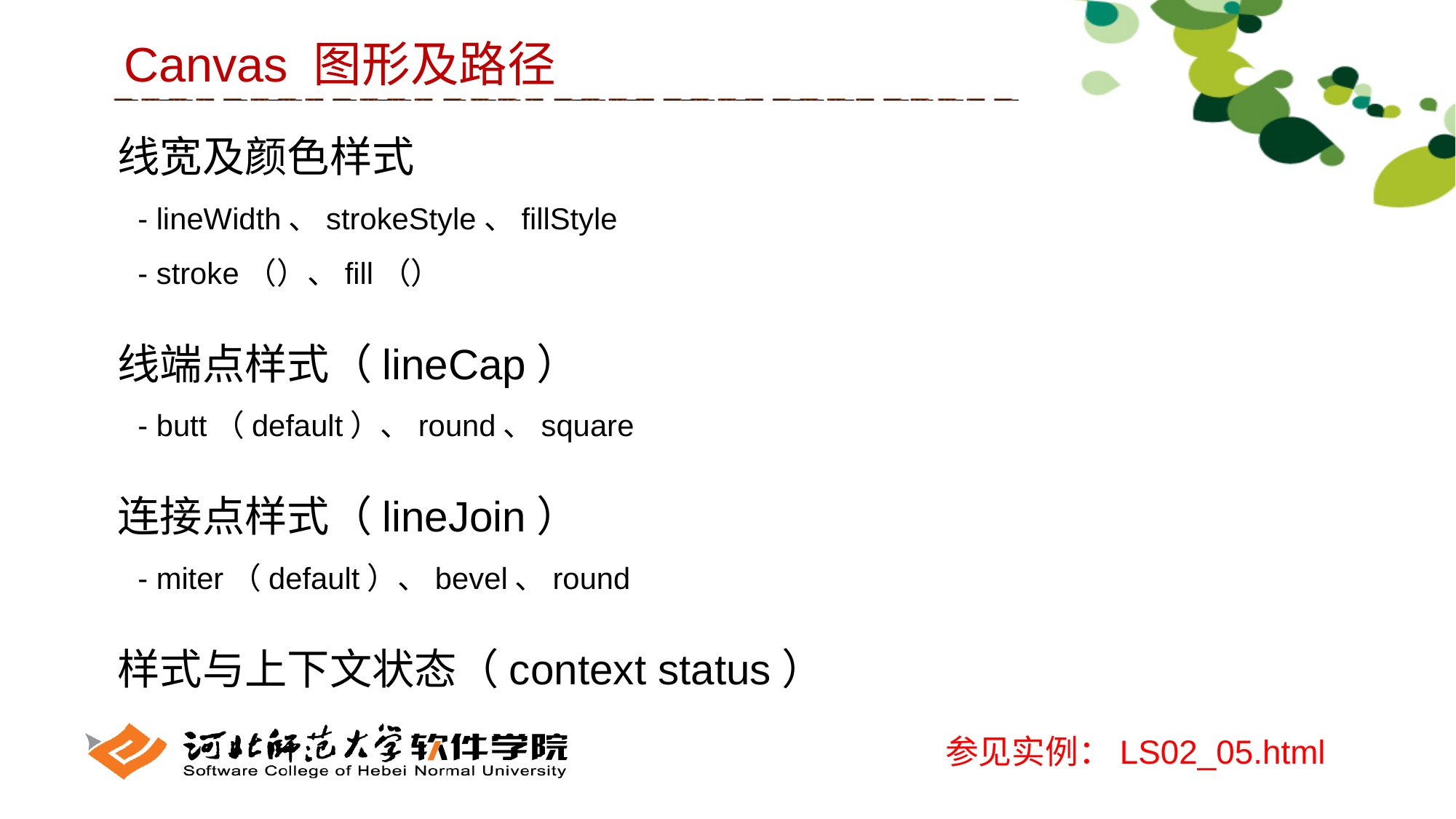

Canvas 图形及路径
线宽及颜色样式
- lineWidth、strokeStyle、fillStyle
- stroke（）、fill（）
线端点样式（lineCap）
- butt（default）、round、square
连接点样式（lineJoin）
- miter（default）、bevel、round
样式与上下文状态（context status）

参见实例：LS02_05.html